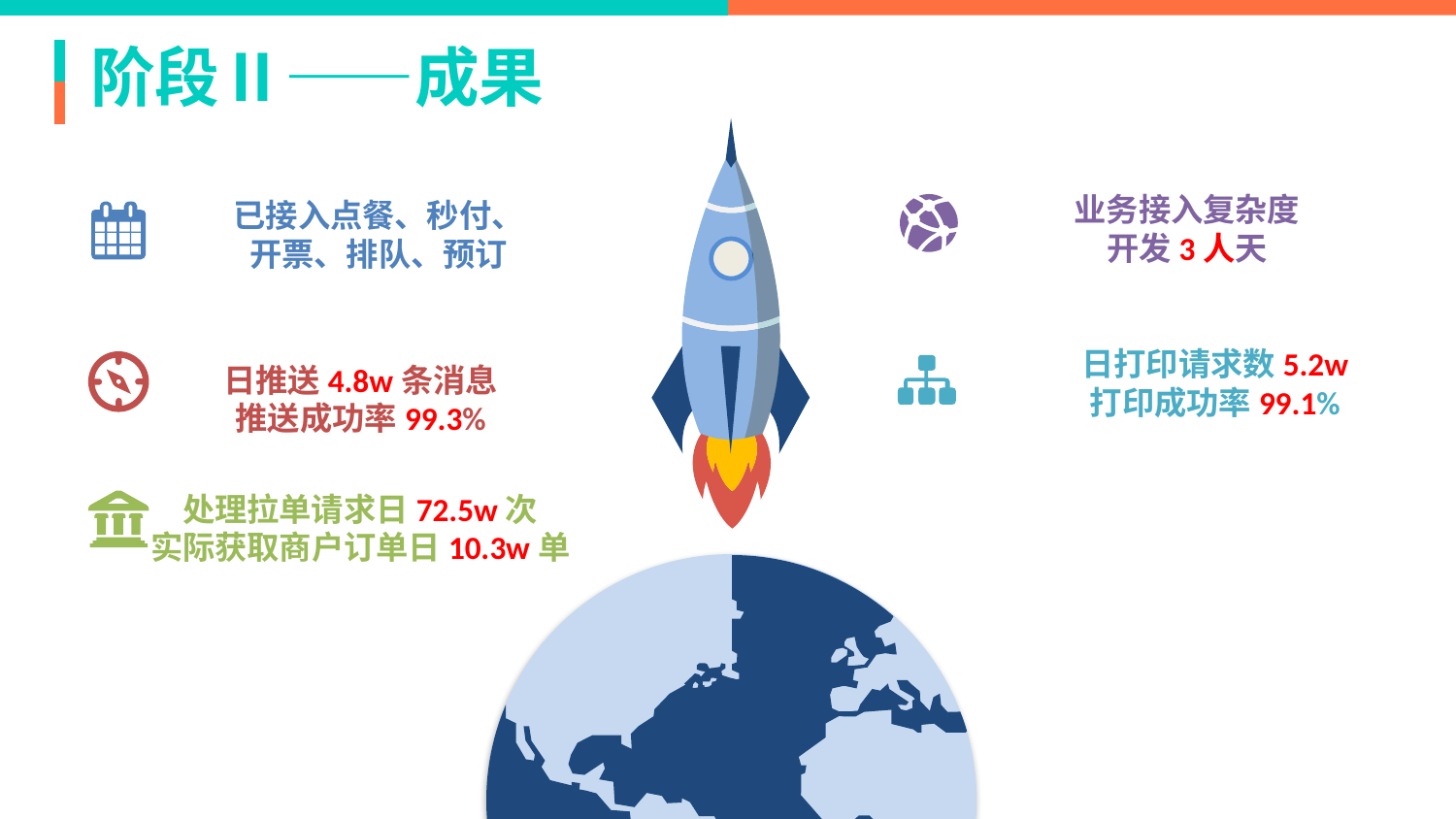

# 阶段Ⅱ——成果

业务接入复杂度
开发3人天

日打印请求数5.2w
打印成功率99.1%

已接入点餐、秒付、
开票、排队、预订

日推送4.8w条消息
推送成功率99.3%

处理拉单请求日72.5w次
实际获取商户订单日10.3w单